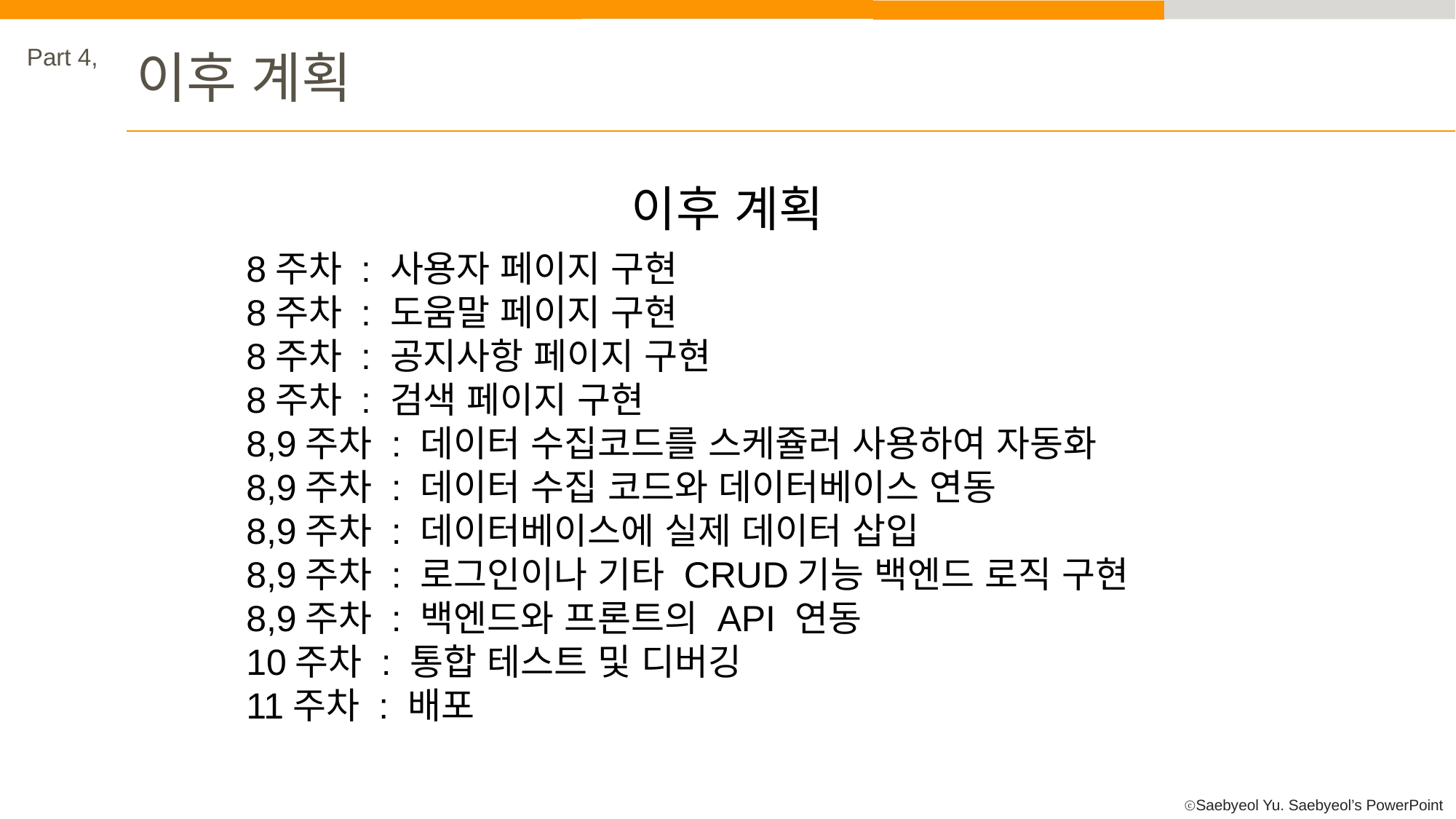

Part 4,
이후 계획
이후 계획
8주차 : 사용자 페이지 구현
8주차 : 도움말 페이지 구현
8주차 : 공지사항 페이지 구현
8주차 : 검색 페이지 구현
8,9주차 : 데이터 수집코드를 스케쥴러 사용하여 자동화
8,9주차 : 데이터 수집 코드와 데이터베이스 연동
8,9주차 : 데이터베이스에 실제 데이터 삽입
8,9주차 : 로그인이나 기타 CRUD기능 백엔드 로직 구현
8,9주차 : 백엔드와 프론트의 API 연동
10주차 : 통합 테스트 및 디버깅
11주차 : 배포